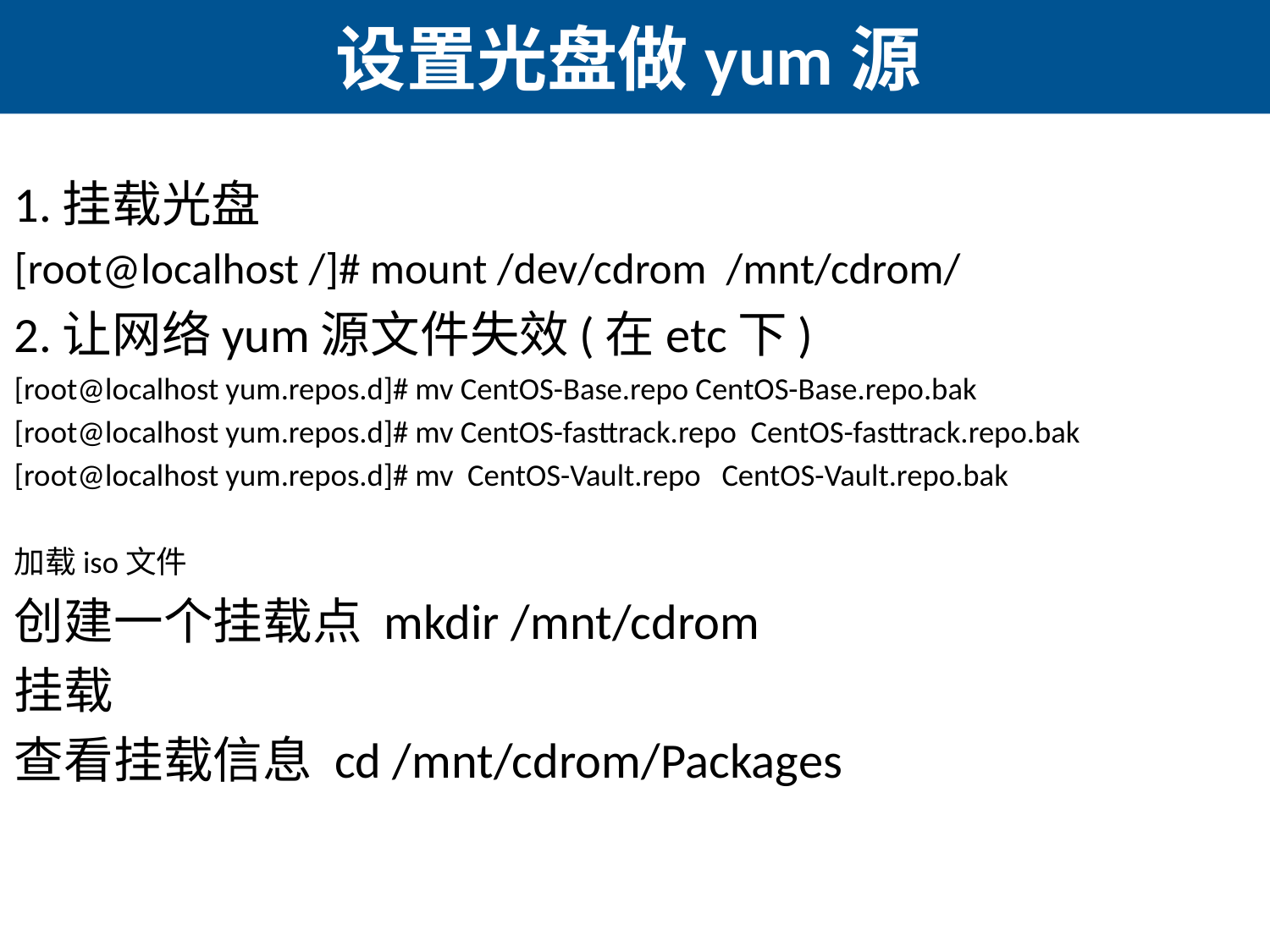

# 设置光盘做yum源
1.挂载光盘
[root@localhost /]# mount /dev/cdrom  /mnt/cdrom/
2.让网络yum源文件失效(在etc下)
[root@localhost yum.repos.d]# mv CentOS-Base.repo CentOS-Base.repo.bak
[root@localhost yum.repos.d]# mv CentOS-fasttrack.repo  CentOS-fasttrack.repo.bak
[root@localhost yum.repos.d]# mv  CentOS-Vault.repo   CentOS-Vault.repo.bak

加载iso文件
创建一个挂载点 mkdir /mnt/cdrom
挂载
查看挂载信息 cd /mnt/cdrom/Packages